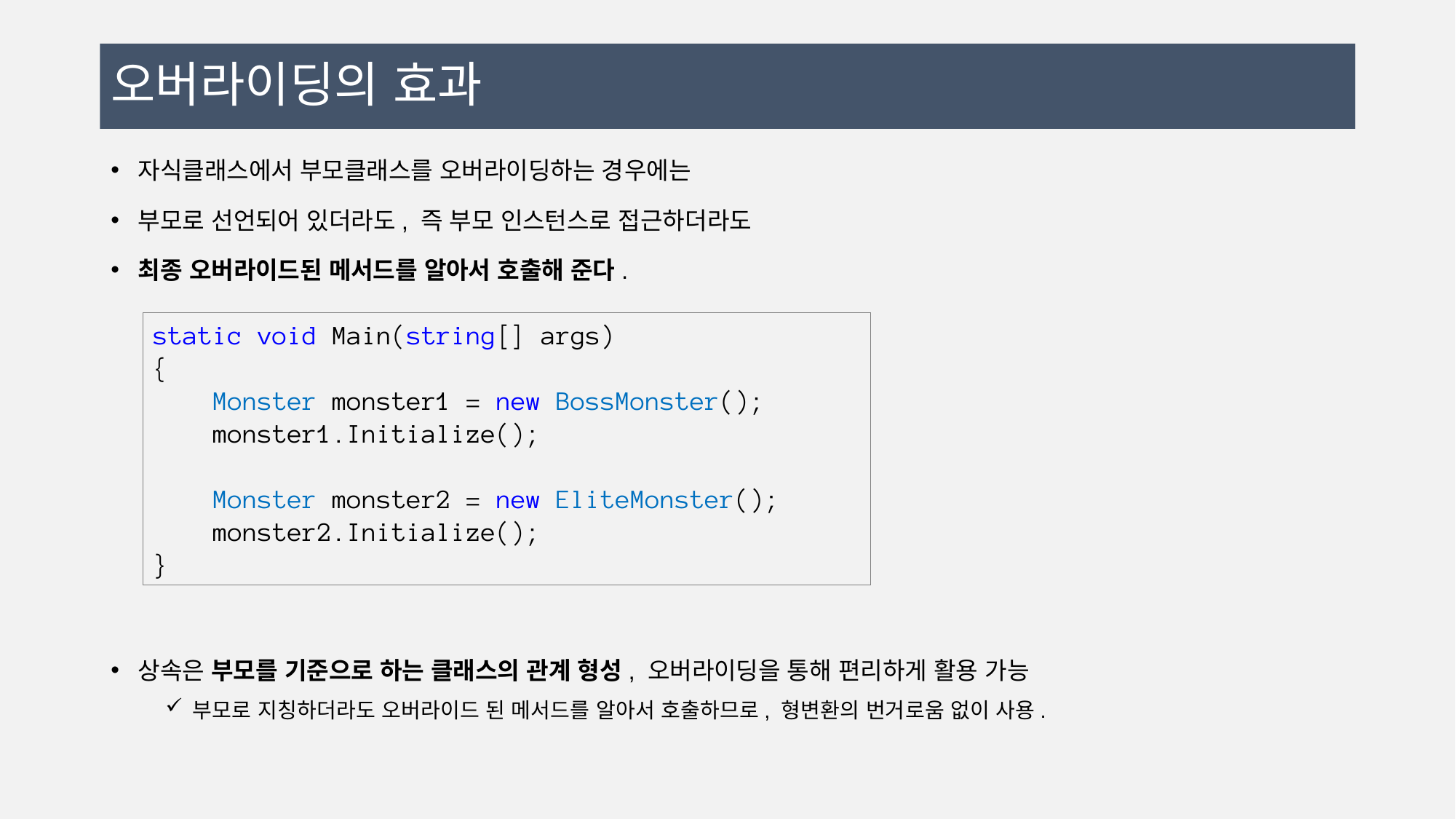

# 오버라이딩의 효과
자식클래스에서 부모클래스를 오버라이딩하는 경우에는
부모로 선언되어 있더라도, 즉 부모 인스턴스로 접근하더라도
최종 오버라이드된 메서드를 알아서 호출해 준다.

상속은 부모를 기준으로 하는 클래스의 관계 형성, 오버라이딩을 통해 편리하게 활용 가능
부모로 지칭하더라도 오버라이드 된 메서드를 알아서 호출하므로, 형변환의 번거로움 없이 사용.
static void Main(string[] args)
{
    Monster monster1 = new BossMonster();
    monster1.Initialize();

    Monster monster2 = new EliteMonster();
    monster2.Initialize();
}